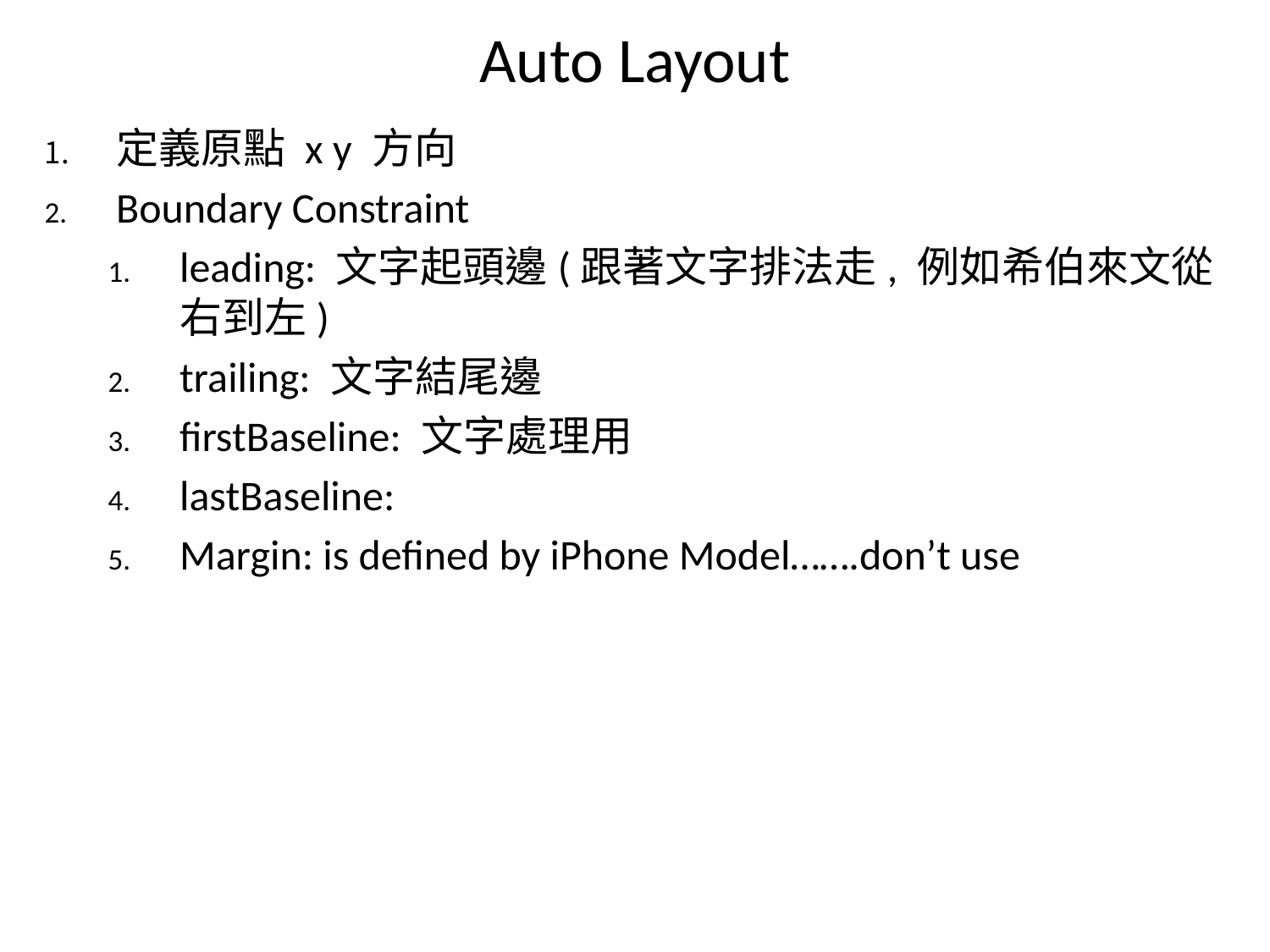

# Auto Layout
定義原點 x y 方向
Boundary Constraint
leading: 文字起頭邊(跟著文字排法走, 例如希伯來文從右到左)
trailing: 文字結尾邊
firstBaseline: 文字處理用
lastBaseline:
Margin: is defined by iPhone Model…….don’t use